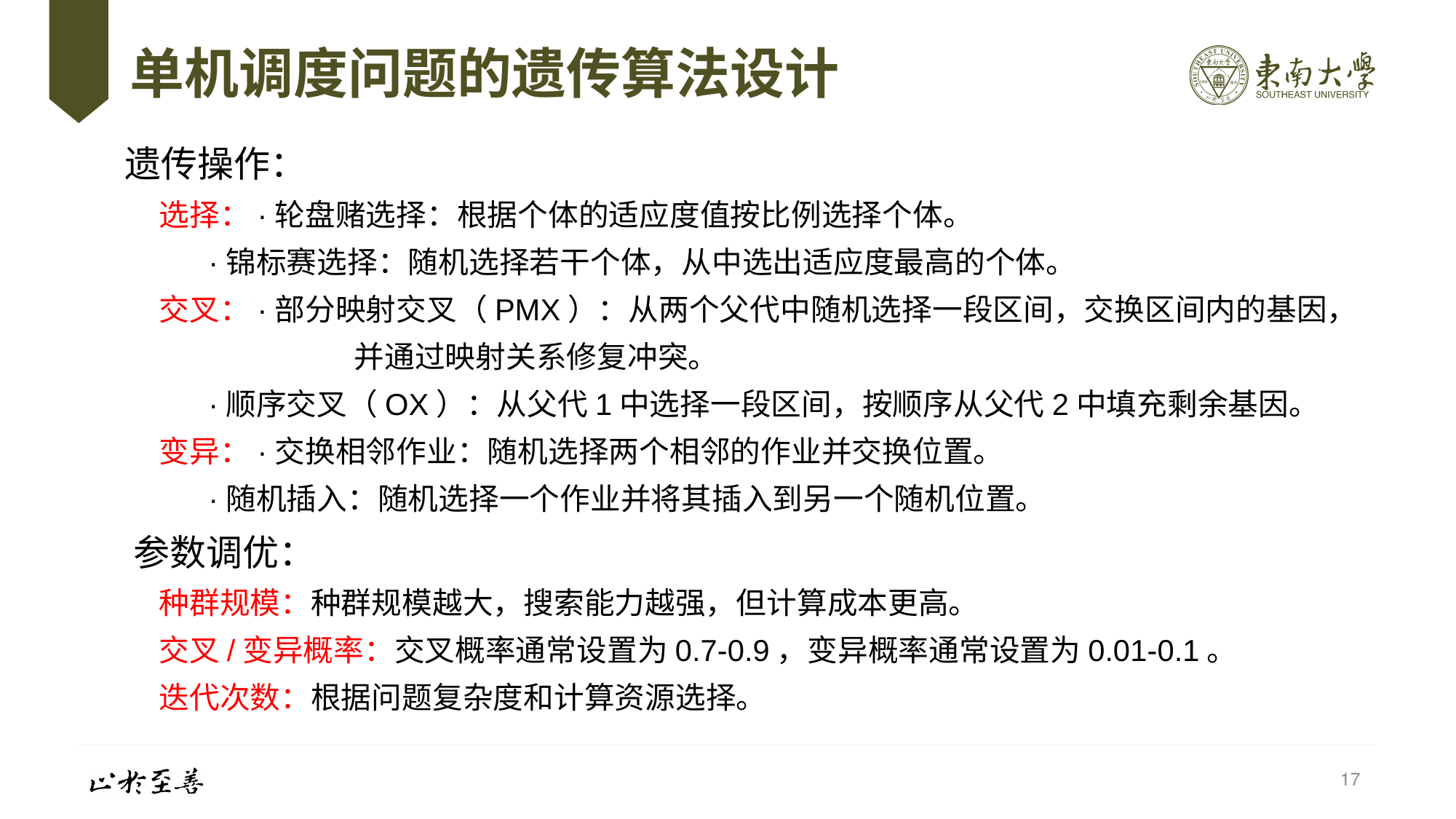

# 单机调度问题的遗传算法设计
遗传操作​：
    选择：·轮盘赌选择：根据个体的适应度值按比例选择个体。
​          ·锦标赛选择：随机选择若干个体，从中选出适应度最高的个体。
​    交叉：·部分映射交叉（PMX）​：从两个父代中随机选择一段区间，交换区间内的基因，
                                 并通过映射关系修复冲突。
​          ·顺序交叉（OX）​：从父代1中选择一段区间，按顺序从父代2中填充剩余基因。
​    变异：·交换相邻作业：随机选择两个相邻的作业并交换位置。
​          ·随机插入：随机选择一个作业并将其插入到另一个随机位置。
​参数调优：
​    种群规模：种群规模越大，搜索能力越强，但计算成本更高。
​    交叉/变异概率：交叉概率通常设置为0.7-0.9，变异概率通常设置为0.01-0.1。
​    迭代次数：根据问题复杂度和计算资源选择。
17